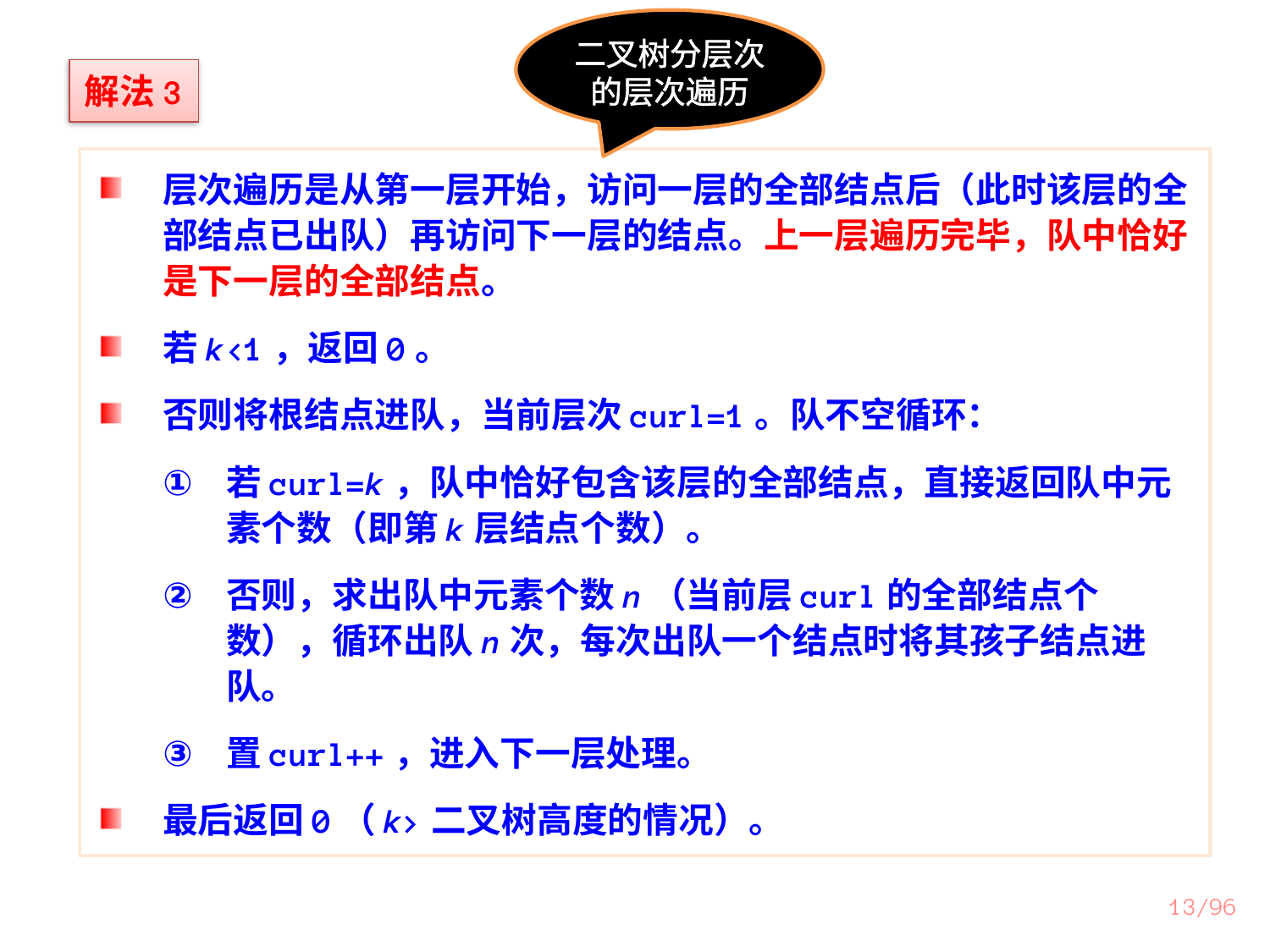

二叉树分层次的层次遍历
解法3
层次遍历是从第一层开始，访问一层的全部结点后（此时该层的全部结点已出队）再访问下一层的结点。上一层遍历完毕，队中恰好是下一层的全部结点。
若k<1，返回0。
否则将根结点进队，当前层次curl=1。队不空循环：
若curl=k，队中恰好包含该层的全部结点，直接返回队中元素个数（即第k层结点个数）。
否则，求出队中元素个数n（当前层curl的全部结点个数），循环出队n次，每次出队一个结点时将其孩子结点进队。
置curl++，进入下一层处理。
最后返回0（k>二叉树高度的情况）。
13/96